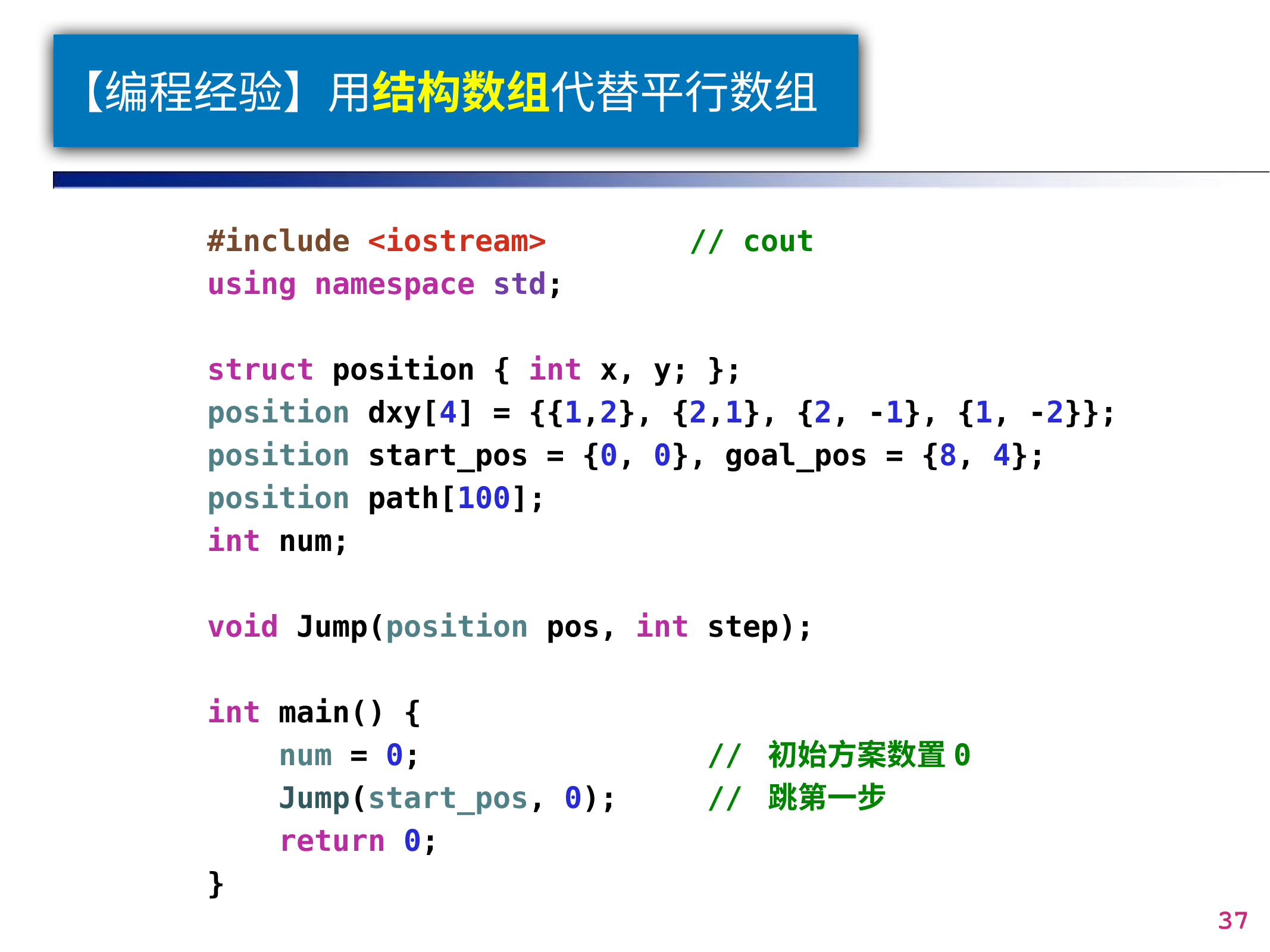

# 【编程经验】用结构数组代替平行数组
#include <iostream>        // cout
using namespace std;

struct position { int x, y; };
position dxy[4] = {{1,2}, {2,1}, {2, -1}, {1, -2}};
position start_pos = {0, 0}, goal_pos = {8, 4};
position path[100];
int num;

void Jump(position pos, int step);

int main() {
    num = 0;                // 初始方案数置0
    Jump(start_pos, 0);     // 跳第一步
    return 0;
}
37